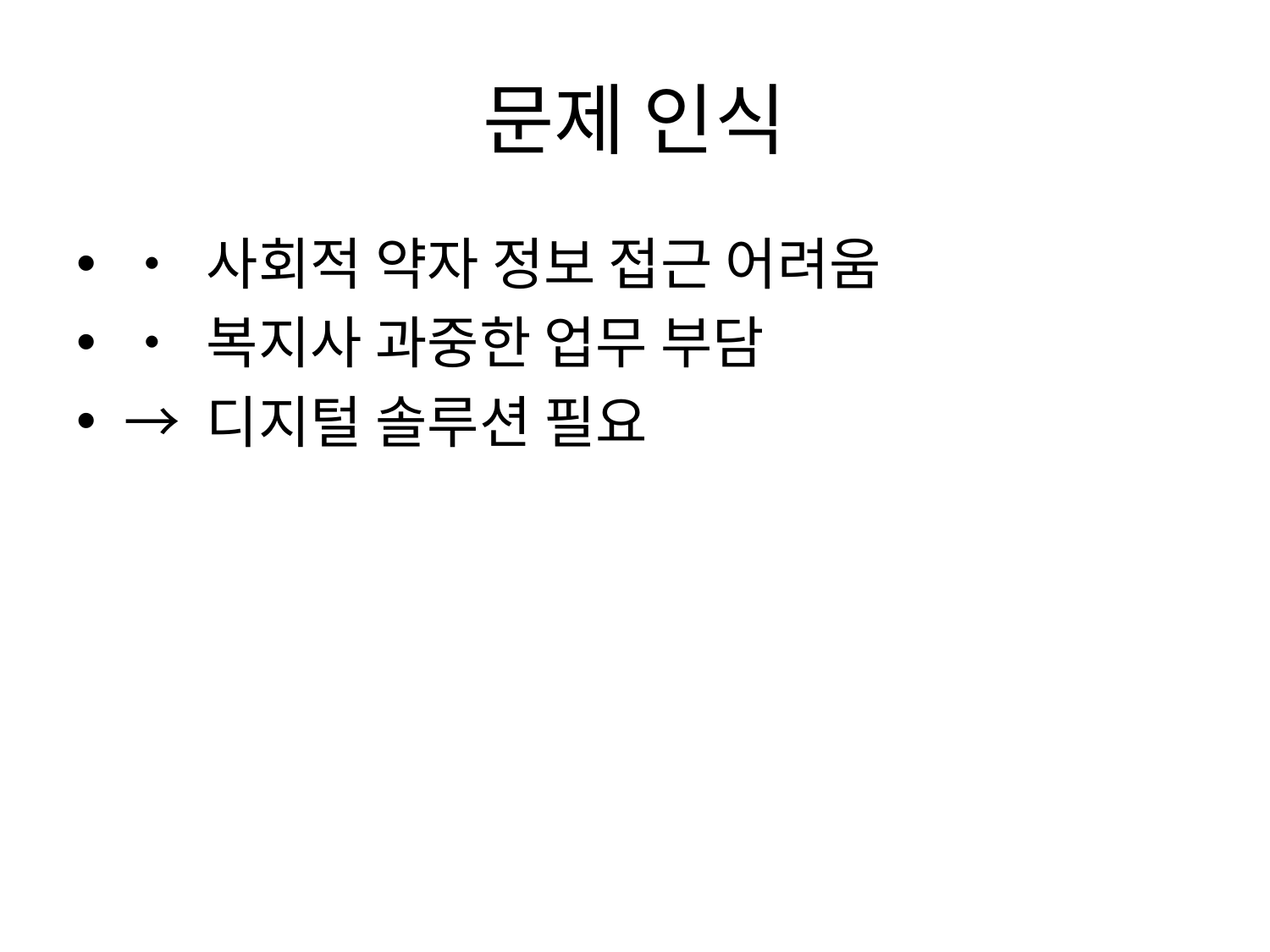

# 문제 인식
• 사회적 약자 정보 접근 어려움
• 복지사 과중한 업무 부담
→ 디지털 솔루션 필요